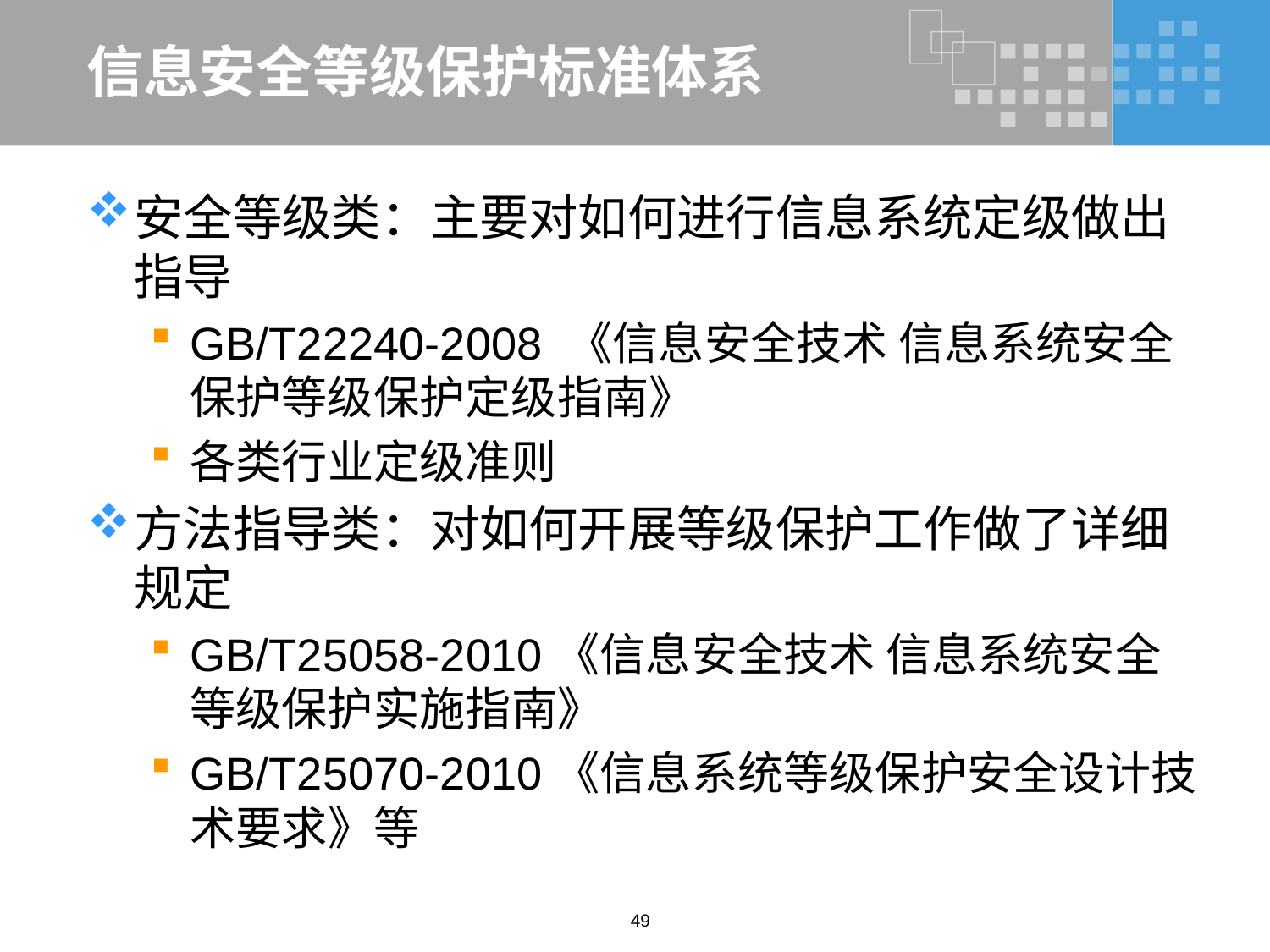

# 信息安全等级保护标准体系
安全等级类：主要对如何进行信息系统定级做出指导
GB/T22240-2008 《信息安全技术 信息系统安全保护等级保护定级指南》
各类行业定级准则
方法指导类：对如何开展等级保护工作做了详细规定
GB/T25058-2010《信息安全技术 信息系统安全等级保护实施指南》
GB/T25070-2010《信息系统等级保护安全设计技术要求》等

49